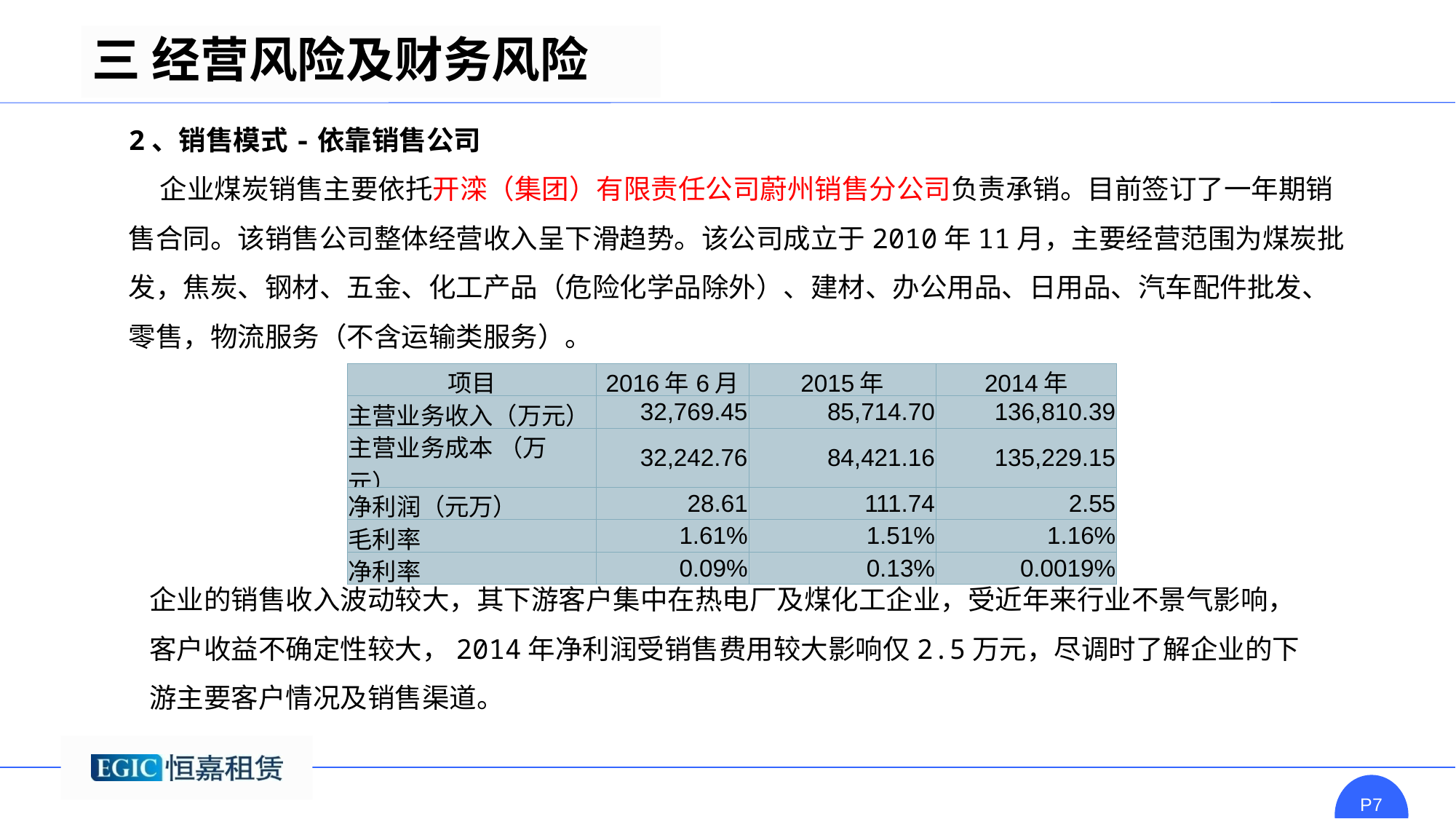

三 经营风险及财务风险
2、销售模式-依靠销售公司
    企业煤炭销售主要依托开滦（集团）有限责任公司蔚州销售分公司负责承销。目前签订了一年期销售合同。该销售公司整体经营收入呈下滑趋势。该公司成立于2010年11月，主要经营范围为煤炭批发，焦炭、钢材、五金、化工产品（危险化学品除外）、建材、办公用品、日用品、汽车配件批发、零售，物流服务（不含运输类服务）。
| 项目 | 2016年6月 | 2015年 | 2014年 |
| --- | --- | --- | --- |
| 主营业务收入（万元） | 32,769.45 | 85,714.70 | 136,810.39 |
| 主营业务成本 （万元） | 32,242.76 | 84,421.16 | 135,229.15 |
| 净利润（元万） | 28.61 | 111.74 | 2.55 |
| 毛利率 | 1.61% | 1.51% | 1.16% |
| 净利率 | 0.09% | 0.13% | 0.0019% |
企业的销售收入波动较大，其下游客户集中在热电厂及煤化工企业，受近年来行业不景气影响，客户收益不确定性较大，2014年净利润受销售费用较大影响仅2.5万元，尽调时了解企业的下游主要客户情况及销售渠道。